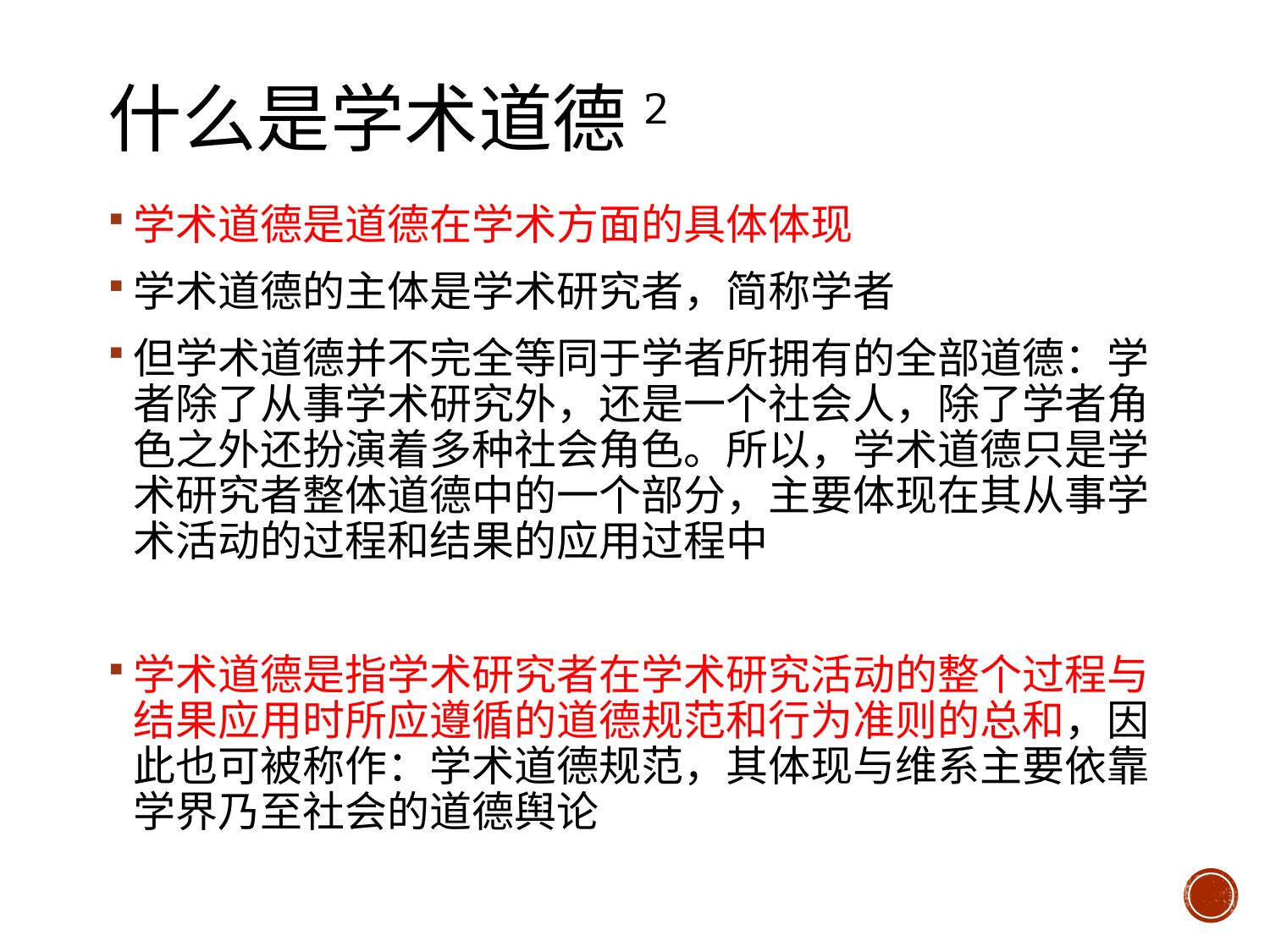

# 什么是学术道德2
学术道德是道德在学术方面的具体体现
学术道德的主体是学术研究者，简称学者
但学术道德并不完全等同于学者所拥有的全部道德：学者除了从事学术研究外，还是一个社会人，除了学者角色之外还扮演着多种社会角色。所以，学术道德只是学术研究者整体道德中的一个部分，主要体现在其从事学术活动的过程和结果的应用过程中

学术道德是指学术研究者在学术研究活动的整个过程与结果应用时所应遵循的道德规范和行为准则的总和，因此也可被称作：学术道德规范，其体现与维系主要依靠学界乃至社会的道德舆论